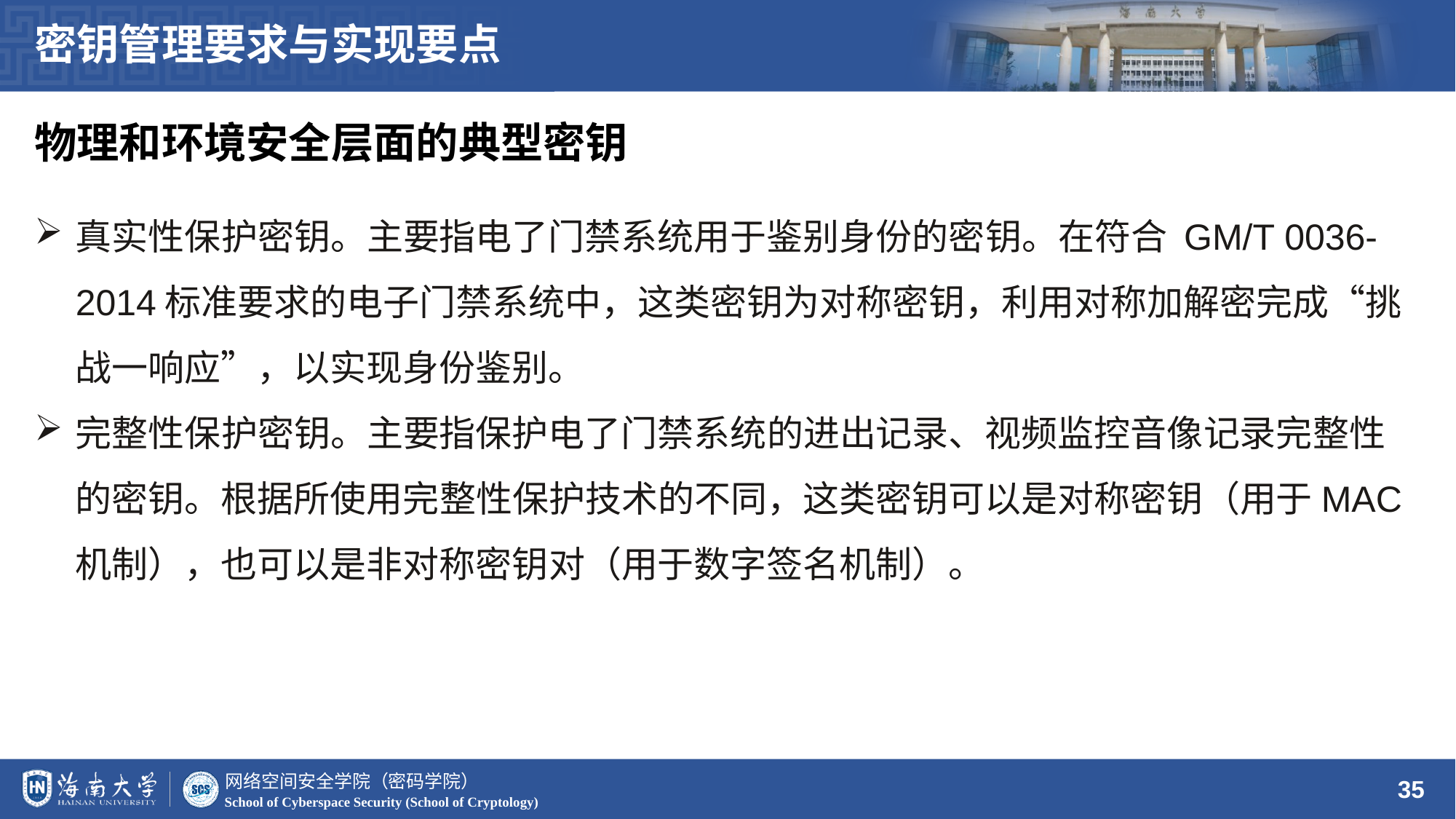

密钥管理要求与实现要点
物理和环境安全层面的典型密钥
真实性保护密钥。主要指电了门禁系统用于鉴别身份的密钥。在符合 GM/T 0036-2014标准要求的电子门禁系统中，这类密钥为对称密钥，利用对称加解密完成“挑战一响应”，以实现身份鉴别。
完整性保护密钥。主要指保护电了门禁系统的进出记录、视频监控音像记录完整性的密钥。根据所使用完整性保护技术的不同，这类密钥可以是对称密钥（用于MAC机制），也可以是非对称密钥对（用于数字签名机制）。
35